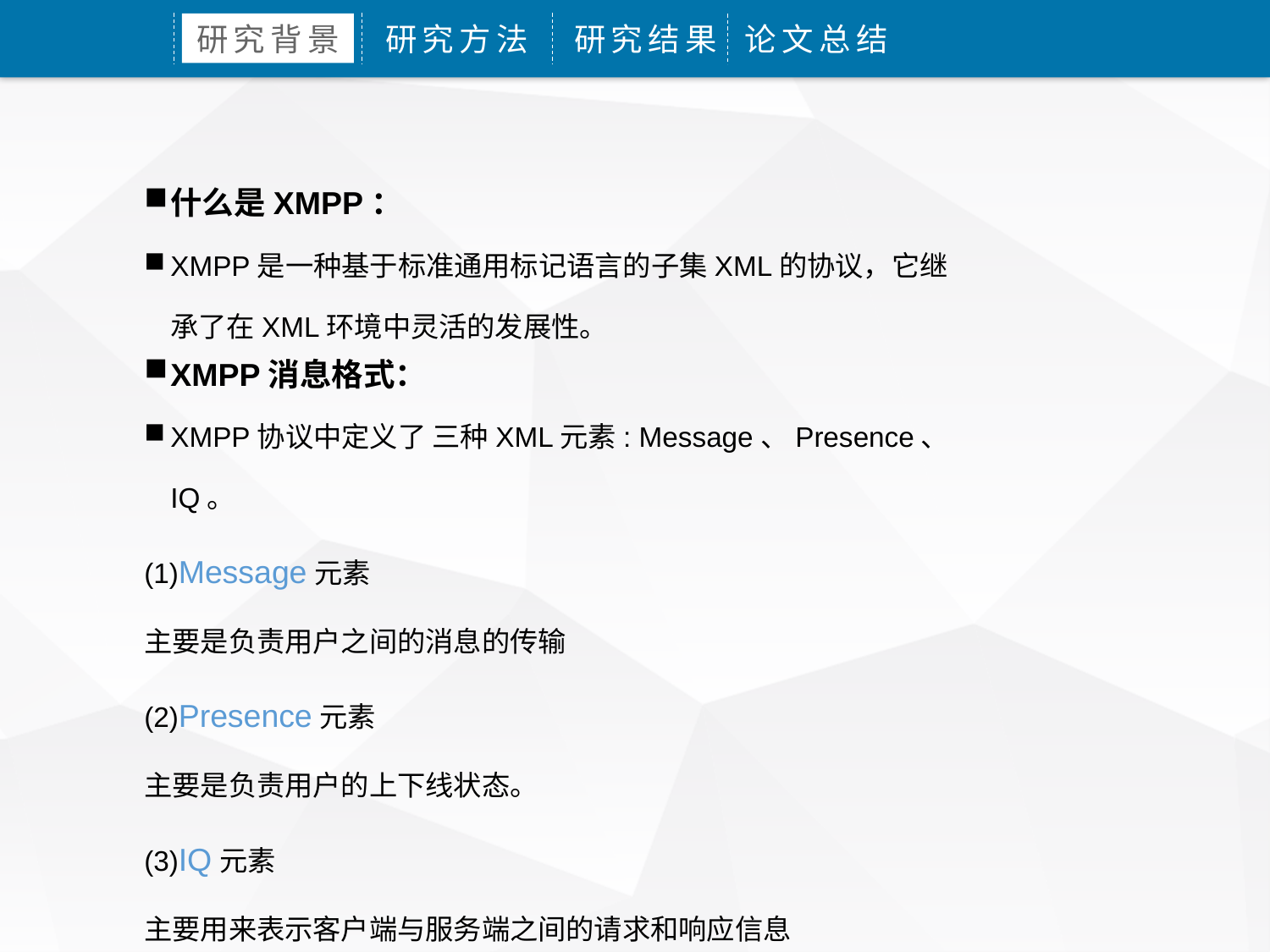

研究背景
研究方法
研究结果
论文总结

什么是XMPP：
XMPP是一种基于标准通用标记语言的子集XML的协议，它继承了在XML环境中灵活的发展性。
XMPP消息格式：
XMPP协议中定义了 三种XML元素: Message、Presence、IQ。
(1)Message元素
主要是负责用户之间的消息的传输
(2)Presence元素
主要是负责用户的上下线状态。
(3)IQ元素
主要用来表示客户端与服务端之间的请求和响应信息